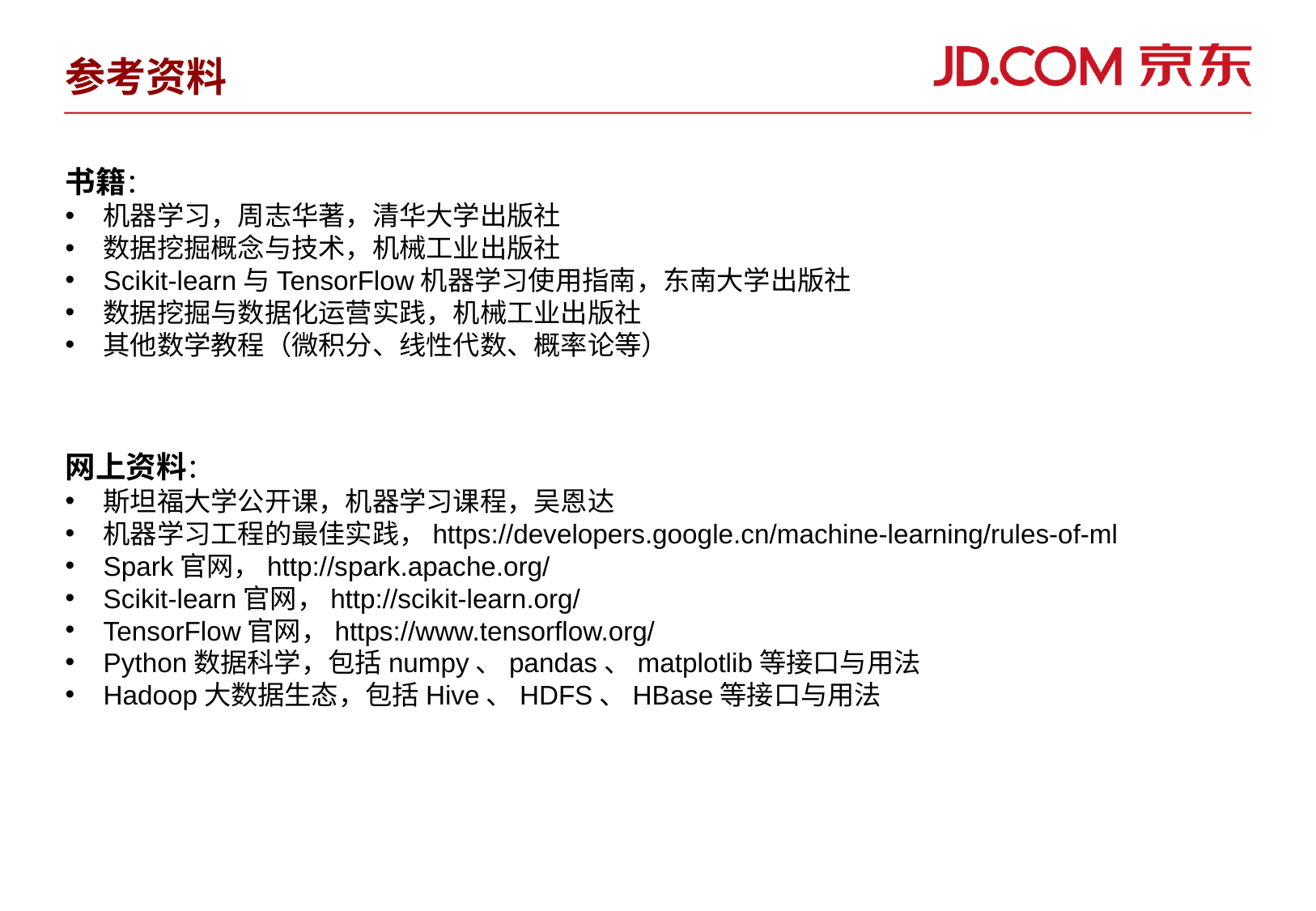

参考资料
书籍：
机器学习，周志华著，清华大学出版社
数据挖掘概念与技术，机械工业出版社
Scikit-learn与TensorFlow机器学习使用指南，东南大学出版社
数据挖掘与数据化运营实践，机械工业出版社
其他数学教程（微积分、线性代数、概率论等）
网上资料：
斯坦福大学公开课，机器学习课程，吴恩达
机器学习工程的最佳实践，https://developers.google.cn/machine-learning/rules-of-ml
Spark官网，http://spark.apache.org/
Scikit-learn官网，http://scikit-learn.org/
TensorFlow官网，https://www.tensorflow.org/
Python数据科学，包括numpy、pandas、matplotlib等接口与用法
Hadoop大数据生态，包括Hive、HDFS、HBase等接口与用法